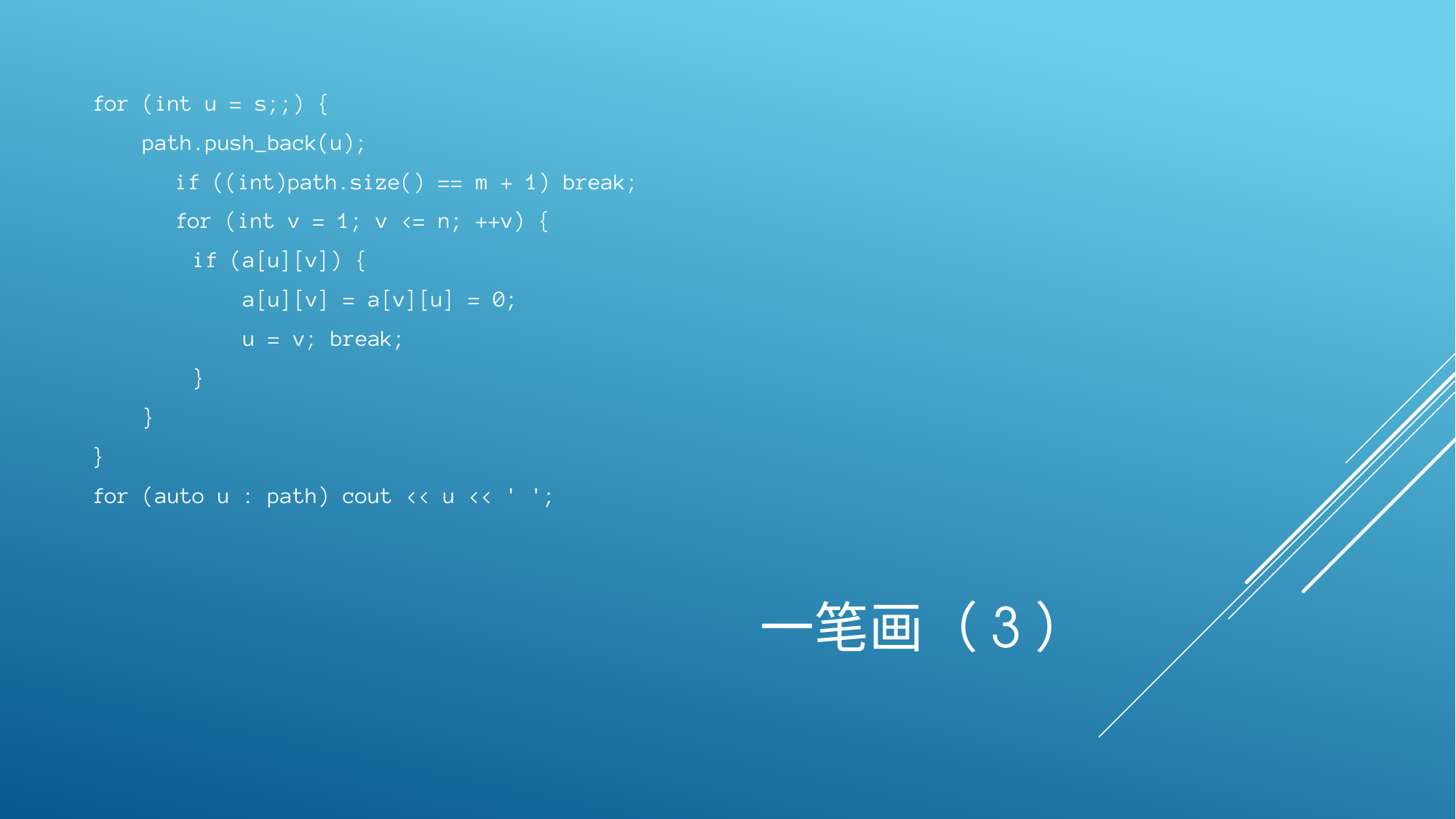

for (int u = s;;) {
    path.push_back(u);
	if ((int)path.size() == m + 1) break;
	for (int v = 1; v <= n; ++v) {
        if (a[u][v]) {
            a[u][v] = a[v][u] = 0;
            u = v; break;
        }
    }
}
for (auto u : path) cout << u << ' ';
# 一笔画（3）